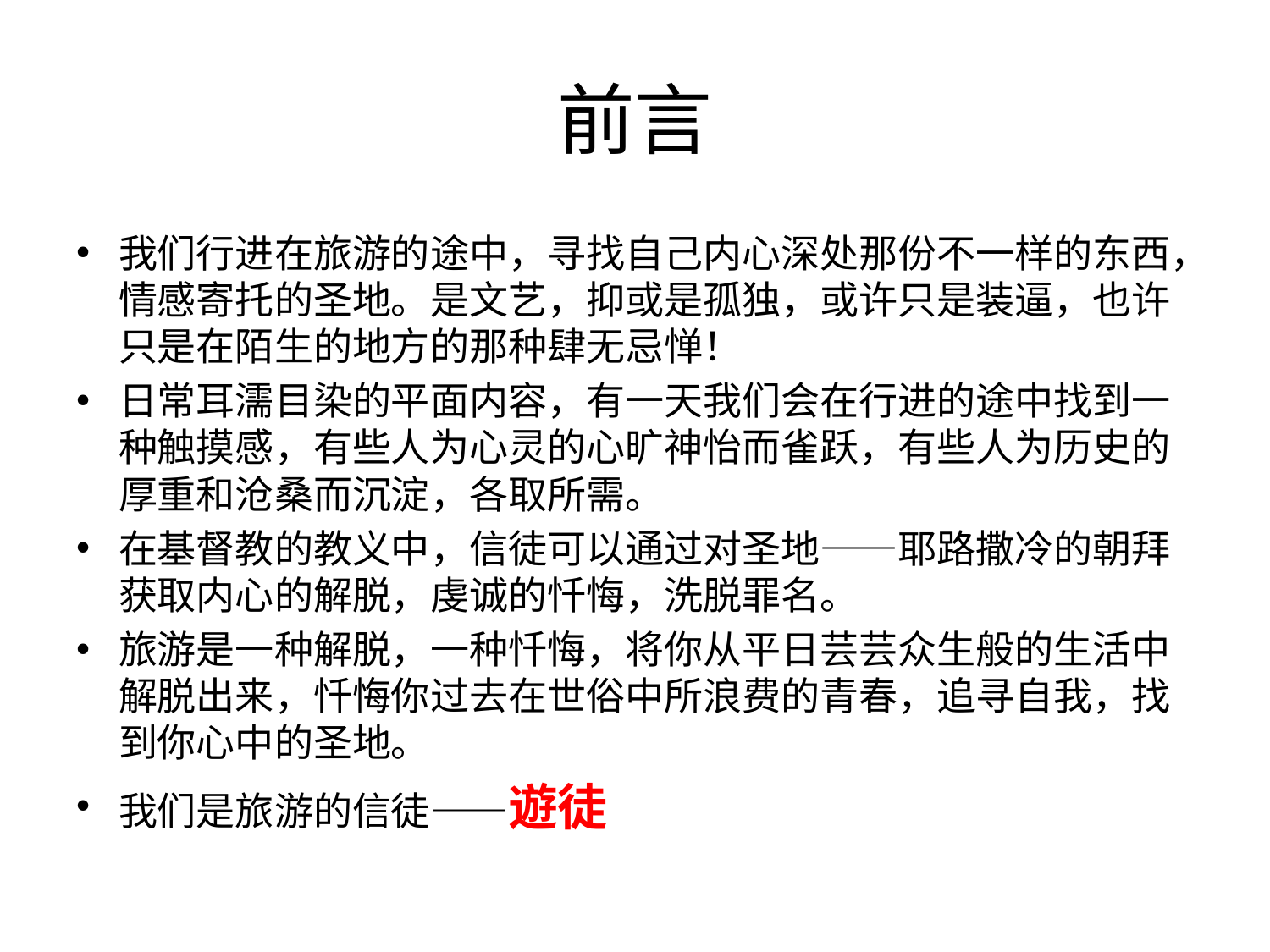

# 前言
我们行进在旅游的途中，寻找自己内心深处那份不一样的东西，情感寄托的圣地。是文艺，抑或是孤独，或许只是装逼，也许只是在陌生的地方的那种肆无忌惮！
日常耳濡目染的平面内容，有一天我们会在行进的途中找到一种触摸感，有些人为心灵的心旷神怡而雀跃，有些人为历史的厚重和沧桑而沉淀，各取所需。
在基督教的教义中，信徒可以通过对圣地——耶路撒冷的朝拜获取内心的解脱，虔诚的忏悔，洗脱罪名。
旅游是一种解脱，一种忏悔，将你从平日芸芸众生般的生活中解脱出来，忏悔你过去在世俗中所浪费的青春，追寻自我，找到你心中的圣地。
我们是旅游的信徒——遊徒